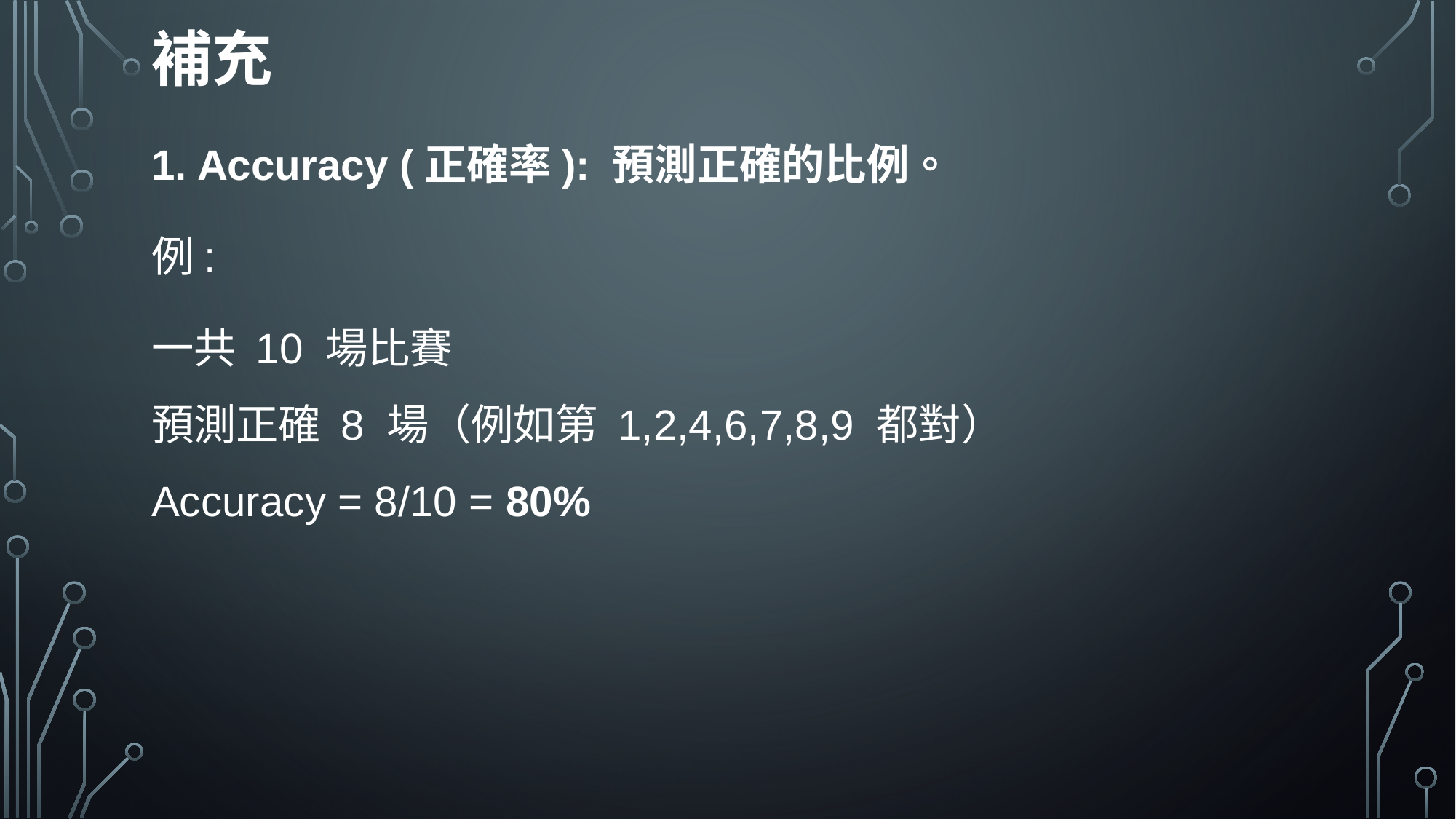

補充
1. Accuracy (正確率): 預測正確的比例。
例:
一共 10 場比賽
預測正確 8 場（例如第 1,2,4,6,7,8,9 都對）
Accuracy = 8/10 = 80%